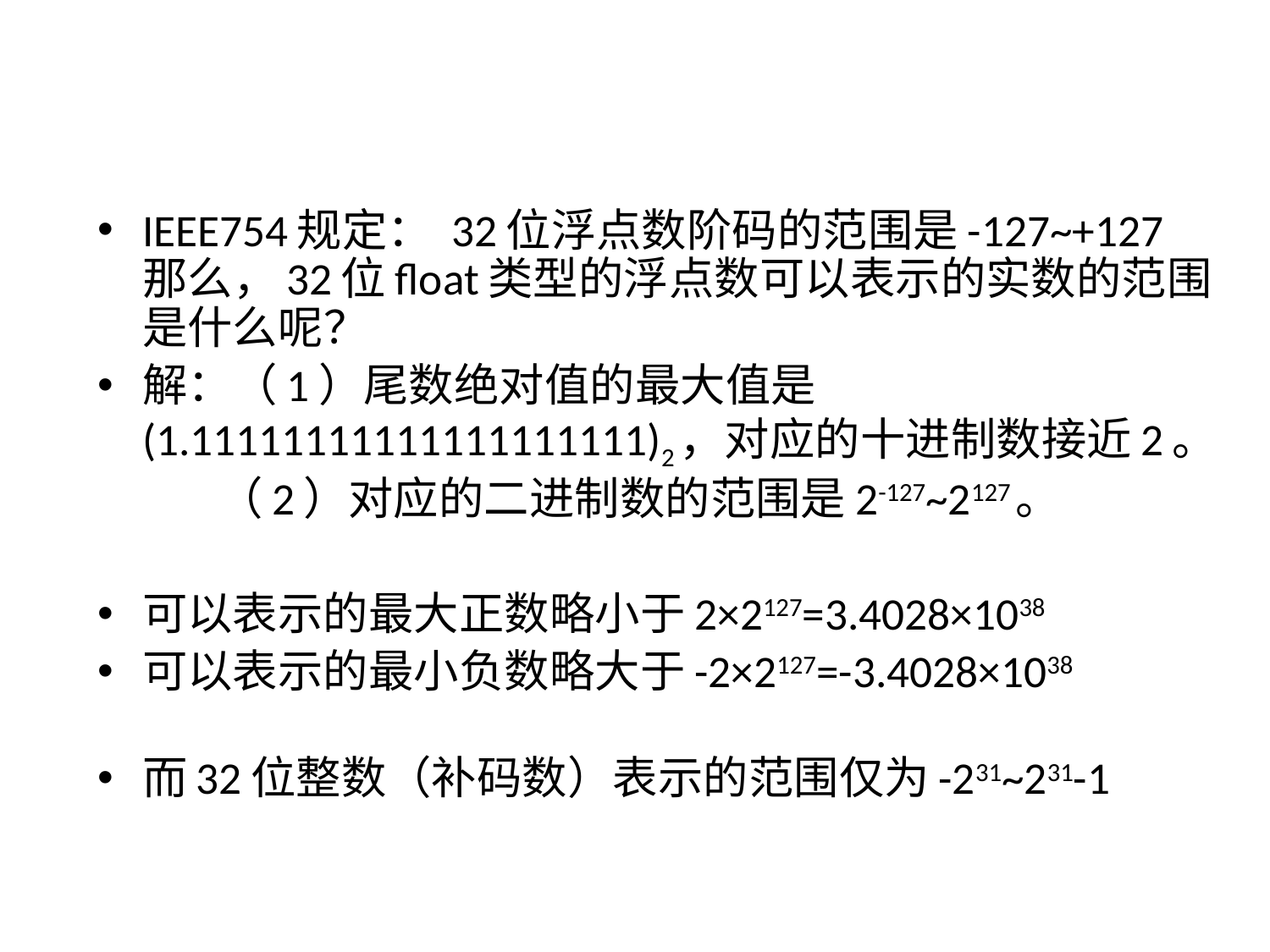

#
IEEE754规定： 32位浮点数阶码的范围是-127~+127 那么，32位float类型的浮点数可以表示的实数的范围是什么呢？
解：（1）尾数绝对值的最大值是(1.11111111111111111111)2，对应的十进制数接近2。
           （2）对应的二进制数的范围是2-127~2127。

可以表示的最大正数略小于2×2127=3.4028×1038
可以表示的最小负数略大于-2×2127=-3.4028×1038

而32位整数（补码数）表示的范围仅为-231~231-1